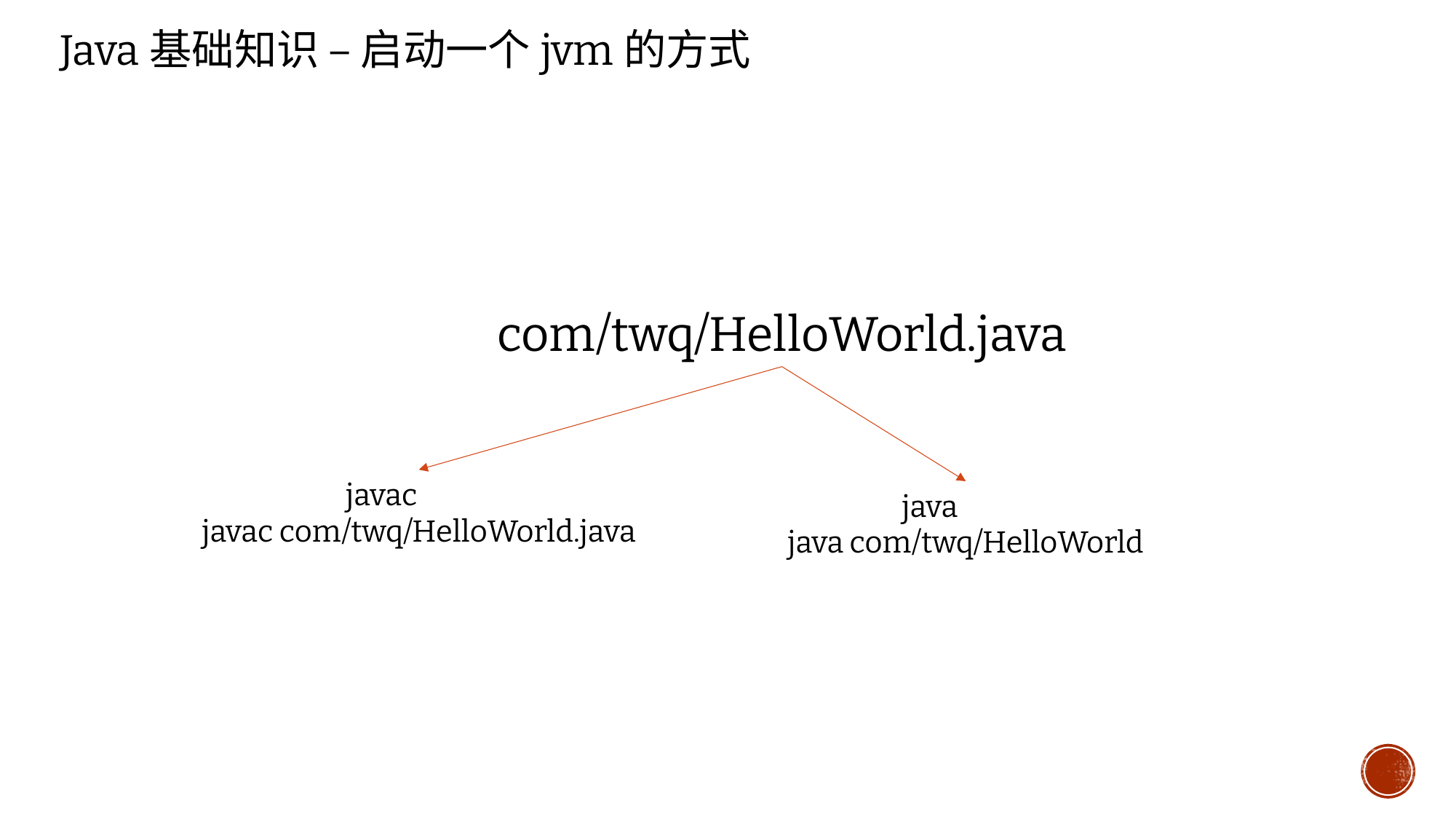

Java基础知识 – 启动一个jvm的方式
com/twq/HelloWorld.java
                        javac
javac com/twq/HelloWorld.java
                   java
java com/twq/HelloWorld